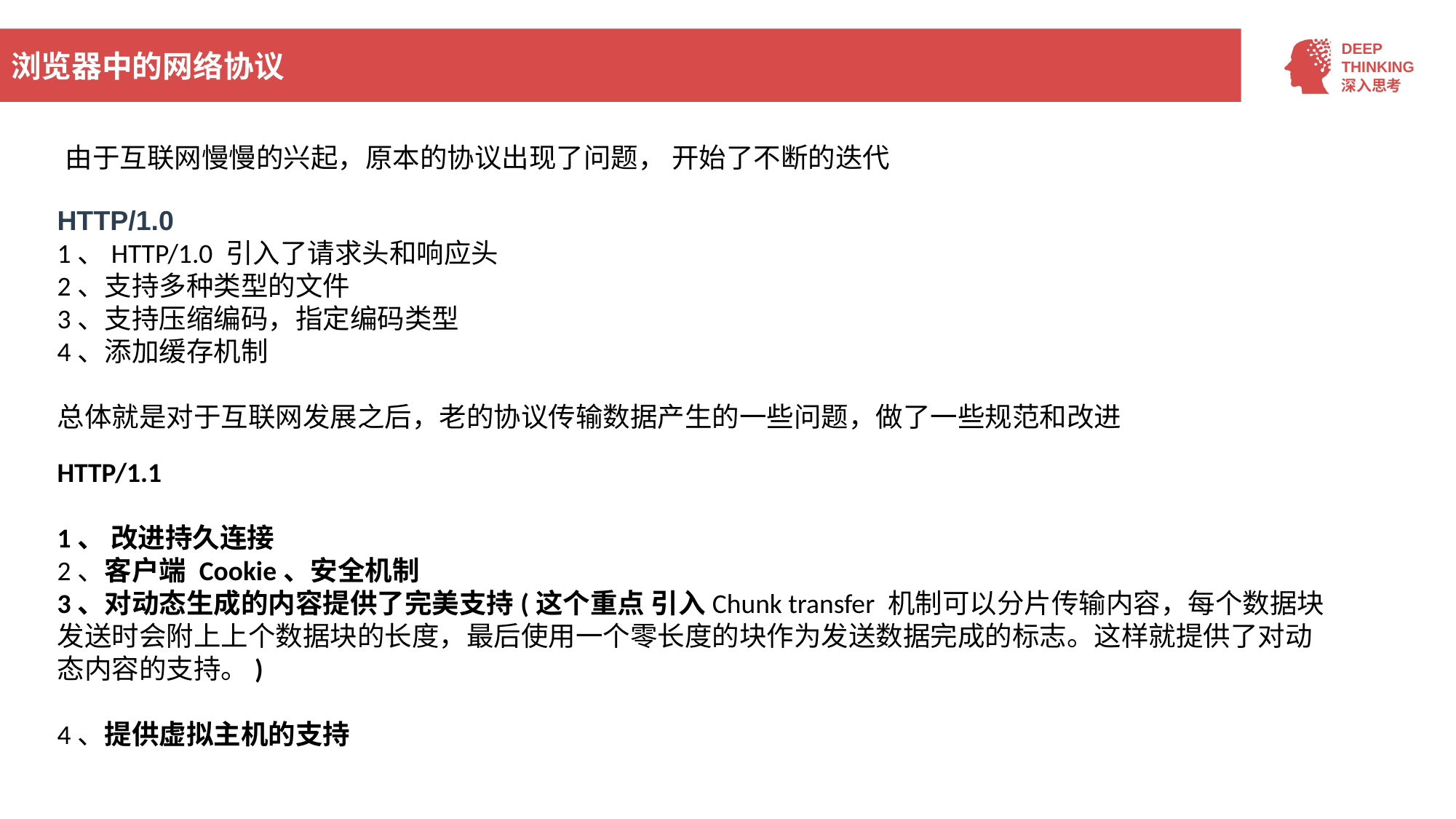

# 浏览器中的网络协议
由于互联网慢慢的兴起，原本的协议出现了问题， 开始了不断的迭代
HTTP/1.0
1、HTTP/1.0 引入了请求头和响应头
2、支持多种类型的文件
3、支持压缩编码，指定编码类型
4、添加缓存机制
总体就是对于互联网发展之后，老的协议传输数据产生的一些问题，做了一些规范和改进
HTTP/1.1

1、 改进持久连接
2、客户端 Cookie、安全机制
3、对动态生成的内容提供了完美支持(这个重点 引入Chunk transfer 机制可以分片传输内容，每个数据块发送时会附上上个数据块的长度，最后使用一个零长度的块作为发送数据完成的标志。这样就提供了对动态内容的支持。)

4、提供虚拟主机的支持